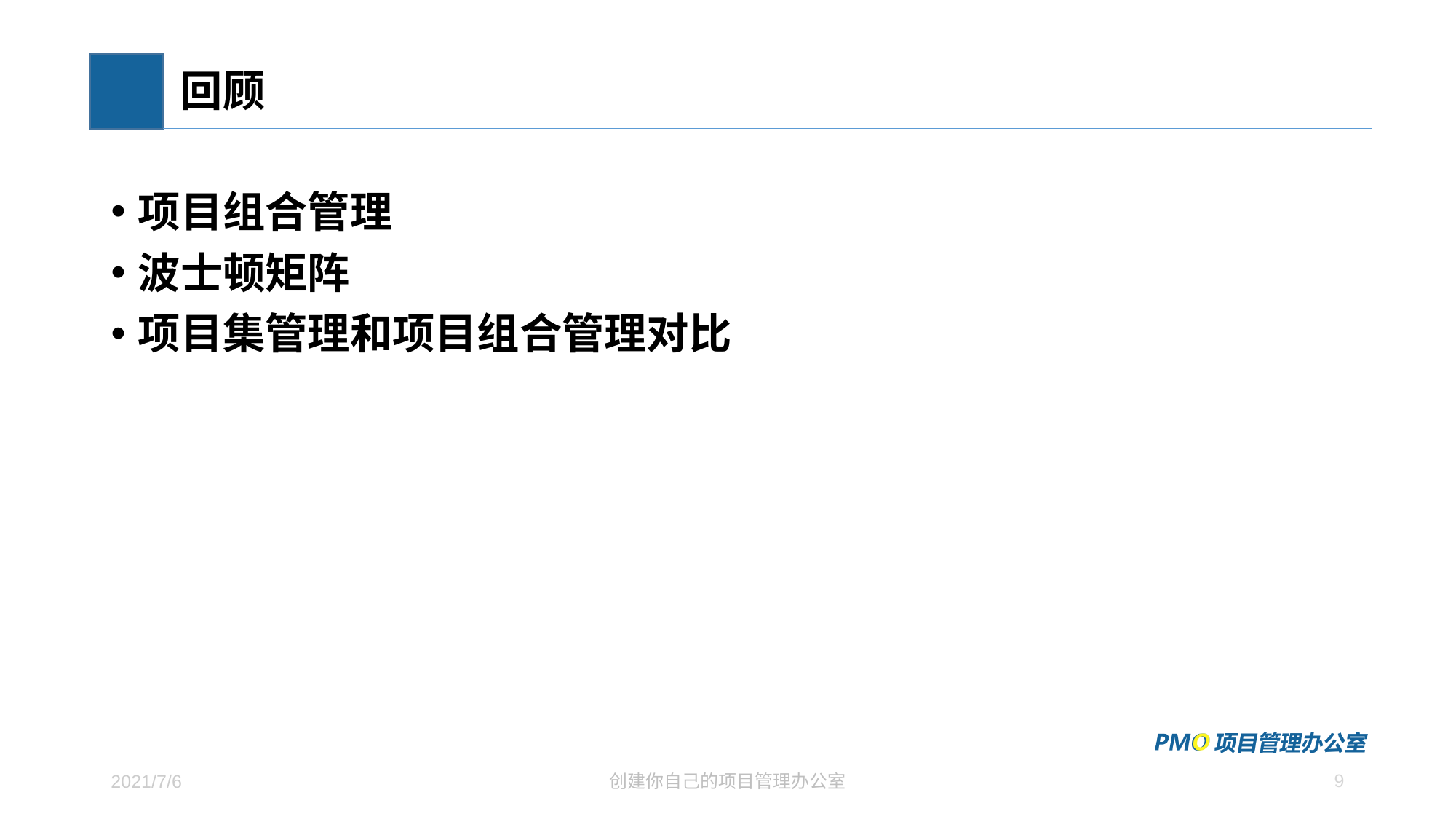

# 回顾
项目组合管理
波士顿矩阵
项目集管理和项目组合管理对比
9
2021/7/6
创建你自己的项目管理办公室